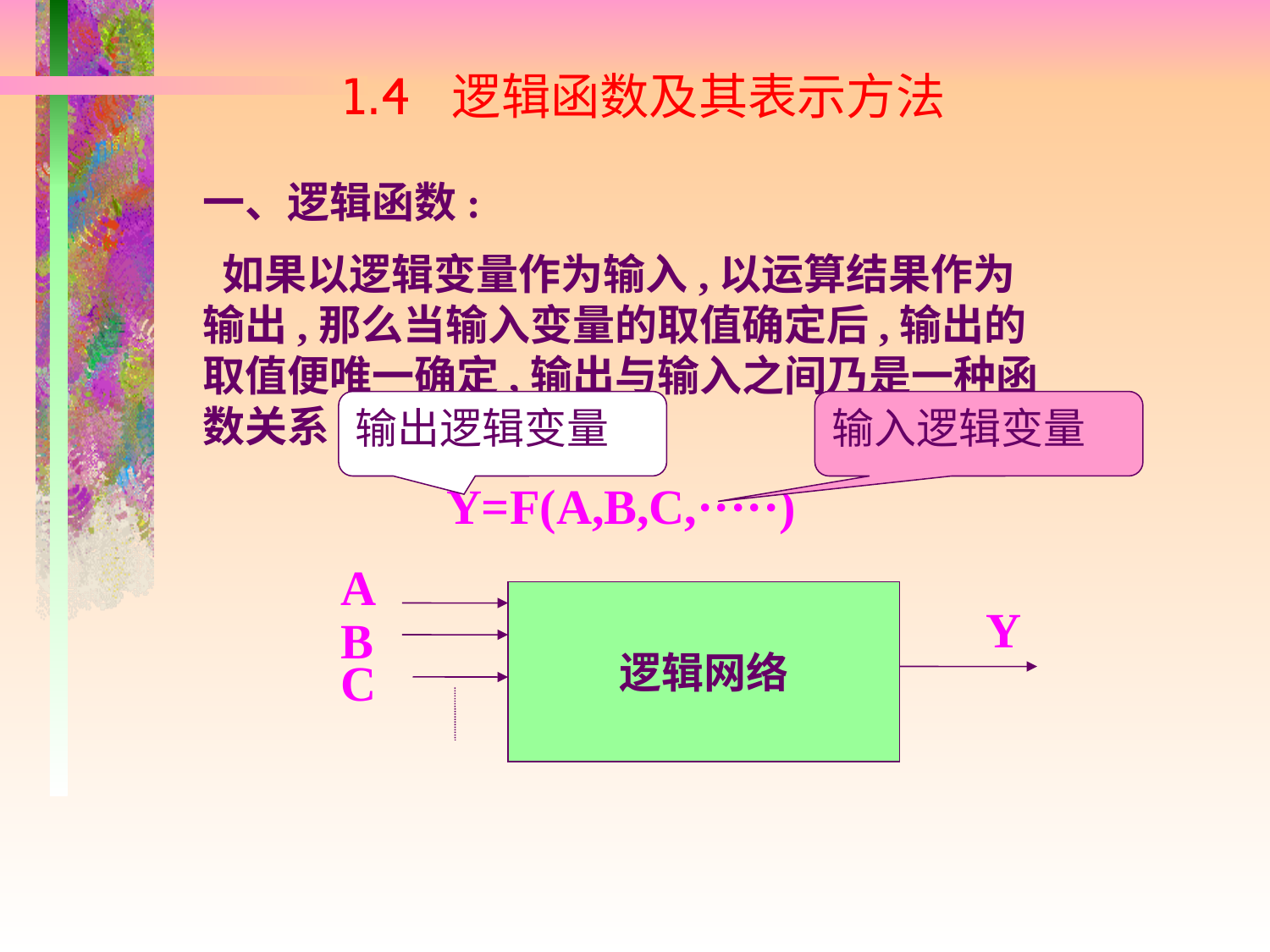

# 1.4  逻辑函数及其表示方法
一、逻辑函数:
 如果以逻辑变量作为输入,以运算结果作为输出,那么当输入变量的取值确定后,输出的取值便唯一确定,输出与输入之间乃是一种函数关系,写作:
                       Y=F(A,B,C,·····)
输出逻辑变量
输入逻辑变量
A
逻辑网络
Y
B

C